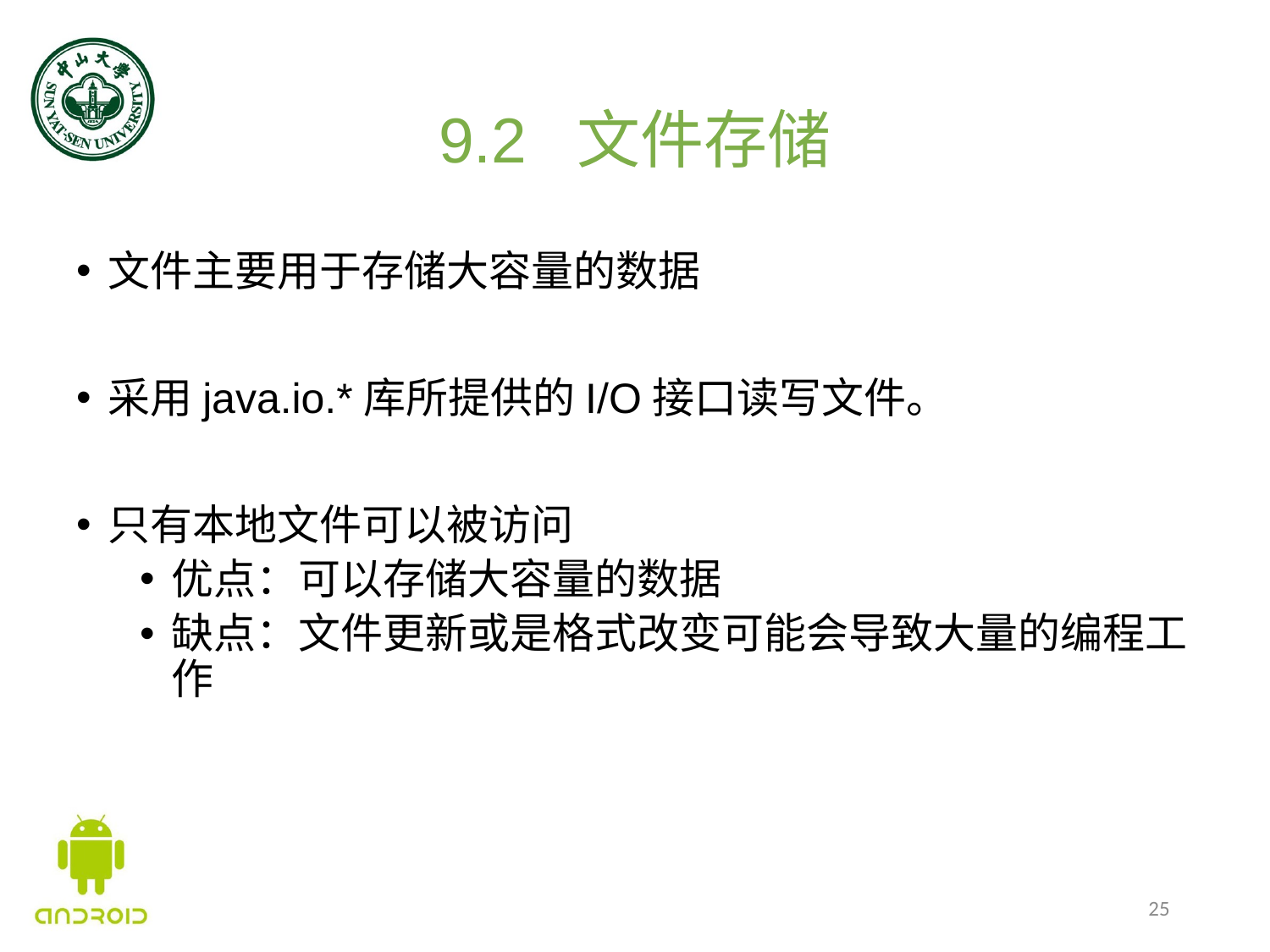

# 9.2  文件存储
文件主要用于存储大容量的数据

采用java.io.*库所提供的I/O接口读写文件。

只有本地文件可以被访问
优点：可以存储大容量的数据
缺点：文件更新或是格式改变可能会导致大量的编程工作

25